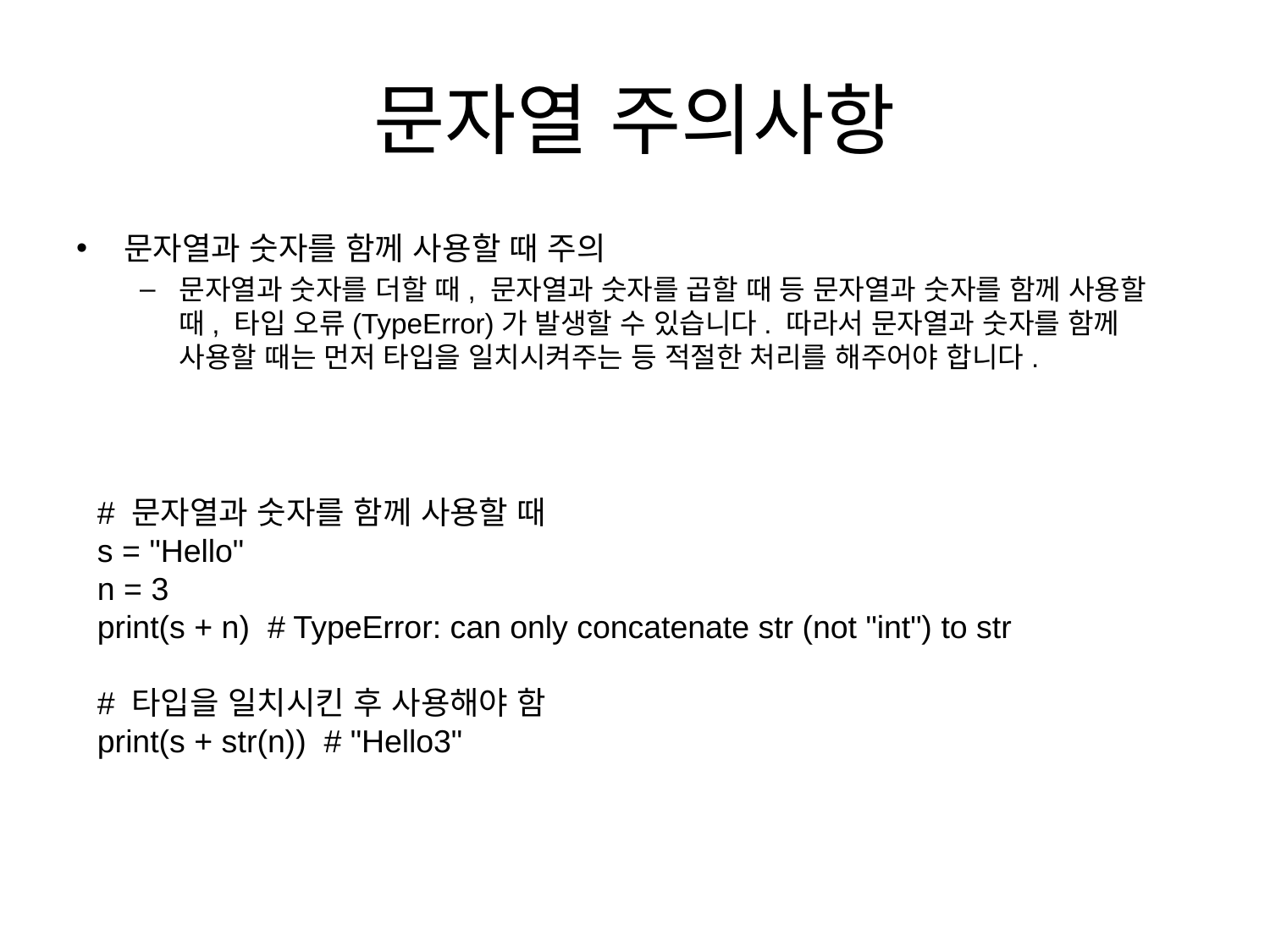

# 문자열 주의사항
문자열과 숫자를 함께 사용할 때 주의
문자열과 숫자를 더할 때, 문자열과 숫자를 곱할 때 등 문자열과 숫자를 함께 사용할 때, 타입 오류(TypeError)가 발생할 수 있습니다. 따라서 문자열과 숫자를 함께 사용할 때는 먼저 타입을 일치시켜주는 등 적절한 처리를 해주어야 합니다.
# 문자열과 숫자를 함께 사용할 때
s = "Hello"
n = 3
print(s + n)  # TypeError: can only concatenate str (not "int") to str

# 타입을 일치시킨 후 사용해야 함
print(s + str(n))  # "Hello3"